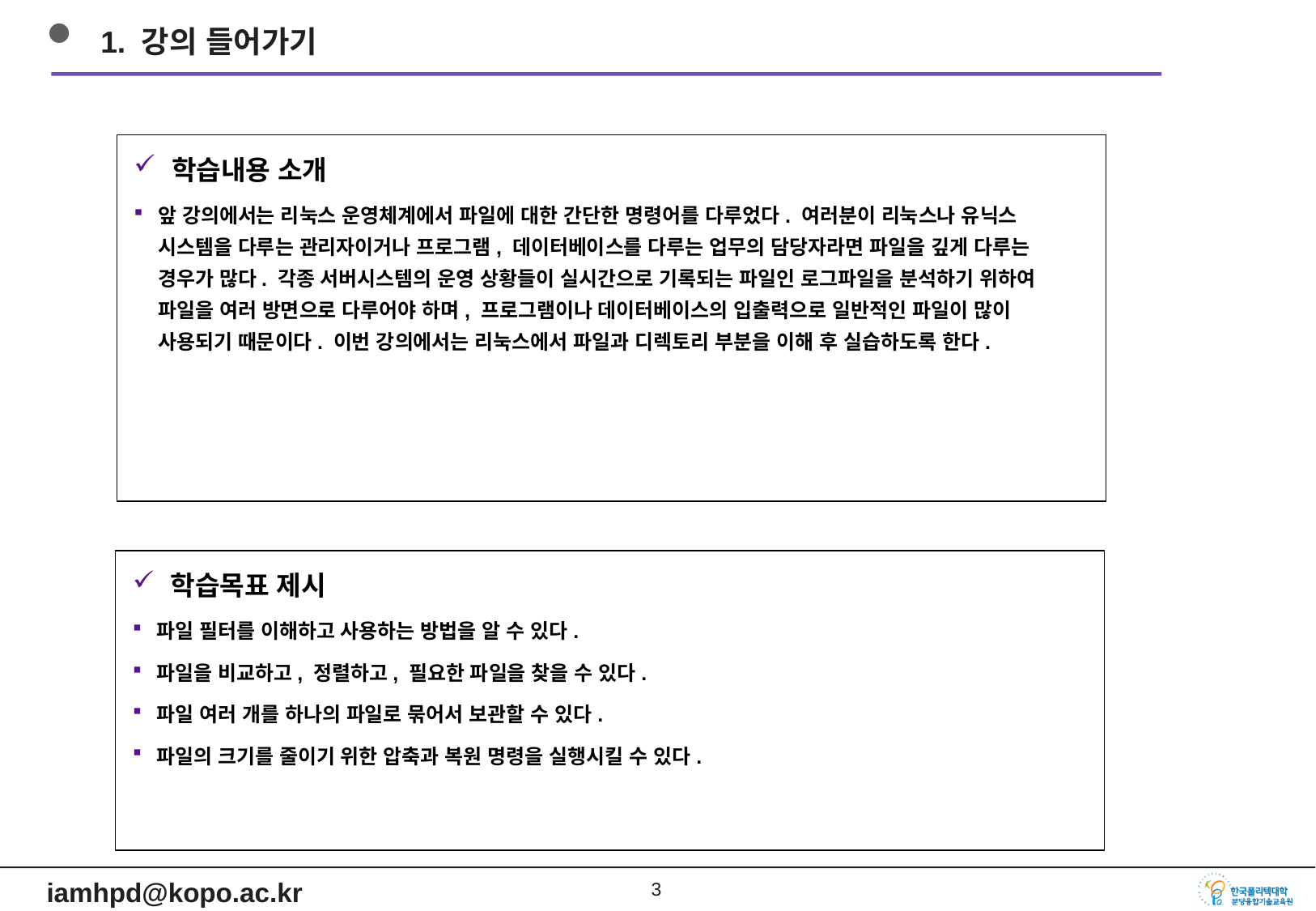

1. 강의 들어가기
학습내용 소개
앞 강의에서는 리눅스 운영체계에서 파일에 대한 간단한 명령어를 다루었다. 여러분이 리눅스나 유닉스 시스템을 다루는 관리자이거나 프로그램, 데이터베이스를 다루는 업무의 담당자라면 파일을 깊게 다루는 경우가 많다. 각종 서버시스템의 운영 상황들이 실시간으로 기록되는 파일인 로그파일을 분석하기 위하여 파일을 여러 방면으로 다루어야 하며, 프로그램이나 데이터베이스의 입출력으로 일반적인 파일이 많이 사용되기 때문이다. 이번 강의에서는 리눅스에서 파일과 디렉토리 부분을 이해 후 실습하도록 한다.
학습목표 제시
파일 필터를 이해하고 사용하는 방법을 알 수 있다.
파일을 비교하고, 정렬하고, 필요한 파일을 찾을 수 있다.
파일 여러 개를 하나의 파일로 묶어서 보관할 수 있다.
파일의 크기를 줄이기 위한 압축과 복원 명령을 실행시킬 수 있다.
3